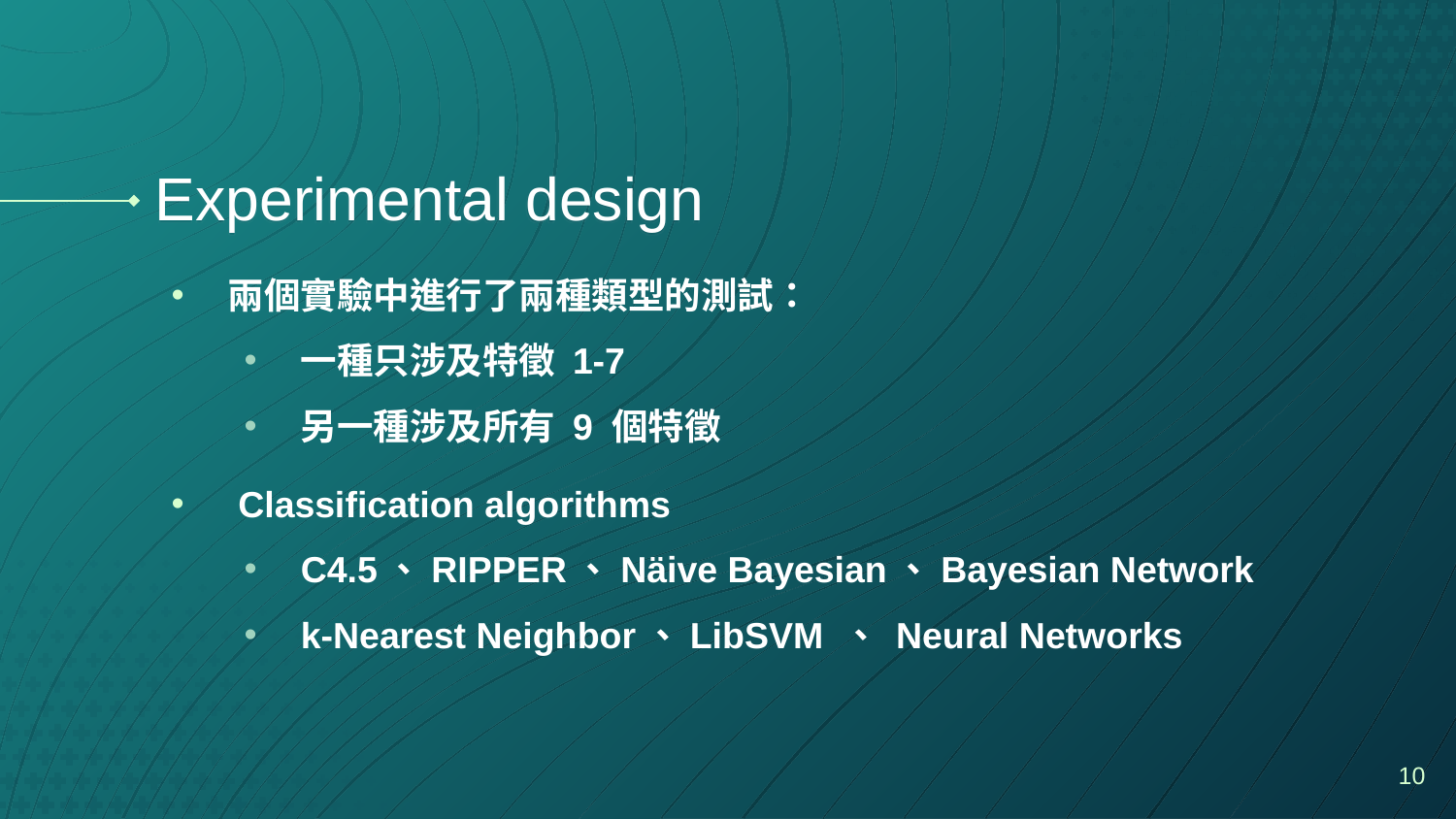

# Experimental design
兩個實驗中進行了兩種類型的測試：
一種只涉及特徵 1-7
另一種涉及所有 9 個特徵
 Classification algorithms
C4.5、RIPPER、Näive Bayesian、Bayesian Network
k-Nearest Neighbor、LibSVM 、 Neural Networks
10